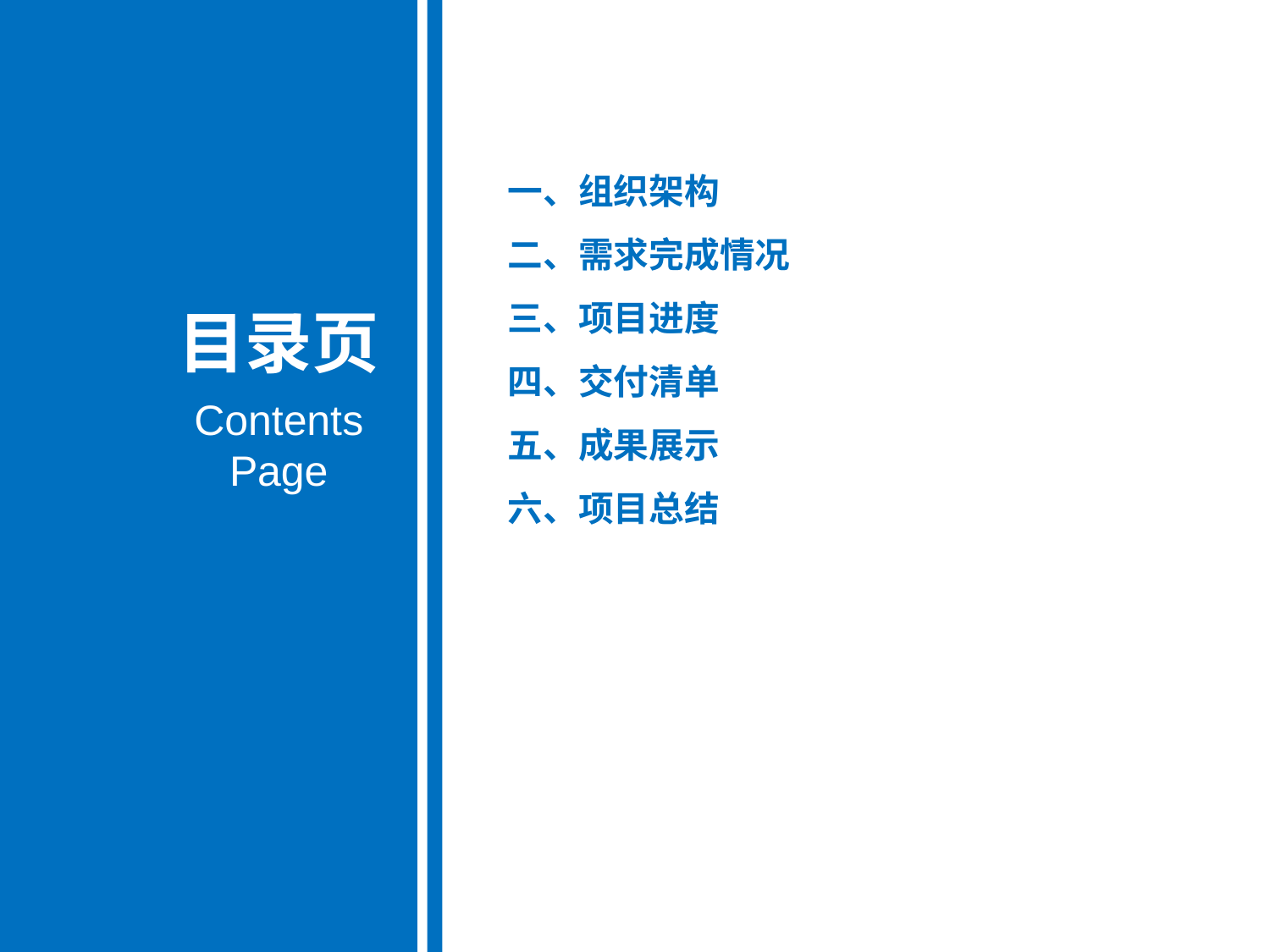

一、组织架构
二、需求完成情况
三、项目进度
四、交付清单
五、成果展示
六、项目总结
目录页
Contents Page